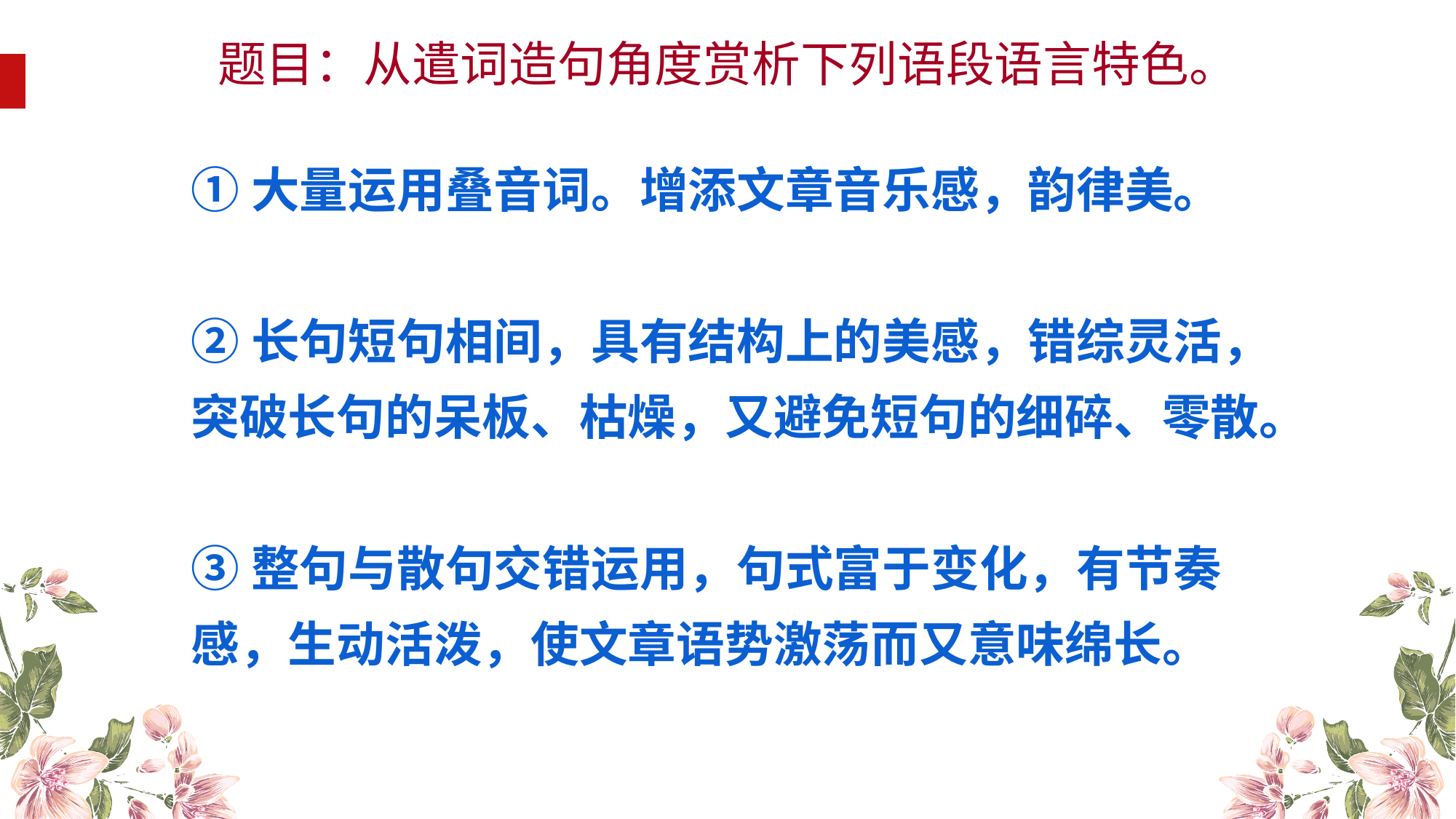

题目：从遣词造句角度赏析下列语段语言特色。

①大量运用叠音词。增添文章音乐感，韵律美。

②长句短句相间，具有结构上的美感，错综灵活，突破长句的呆板、枯燥，又避免短句的细碎、零散。

③整句与散句交错运用，句式富于变化，有节奏感，生动活泼，使文章语势激荡而又意味绵长。